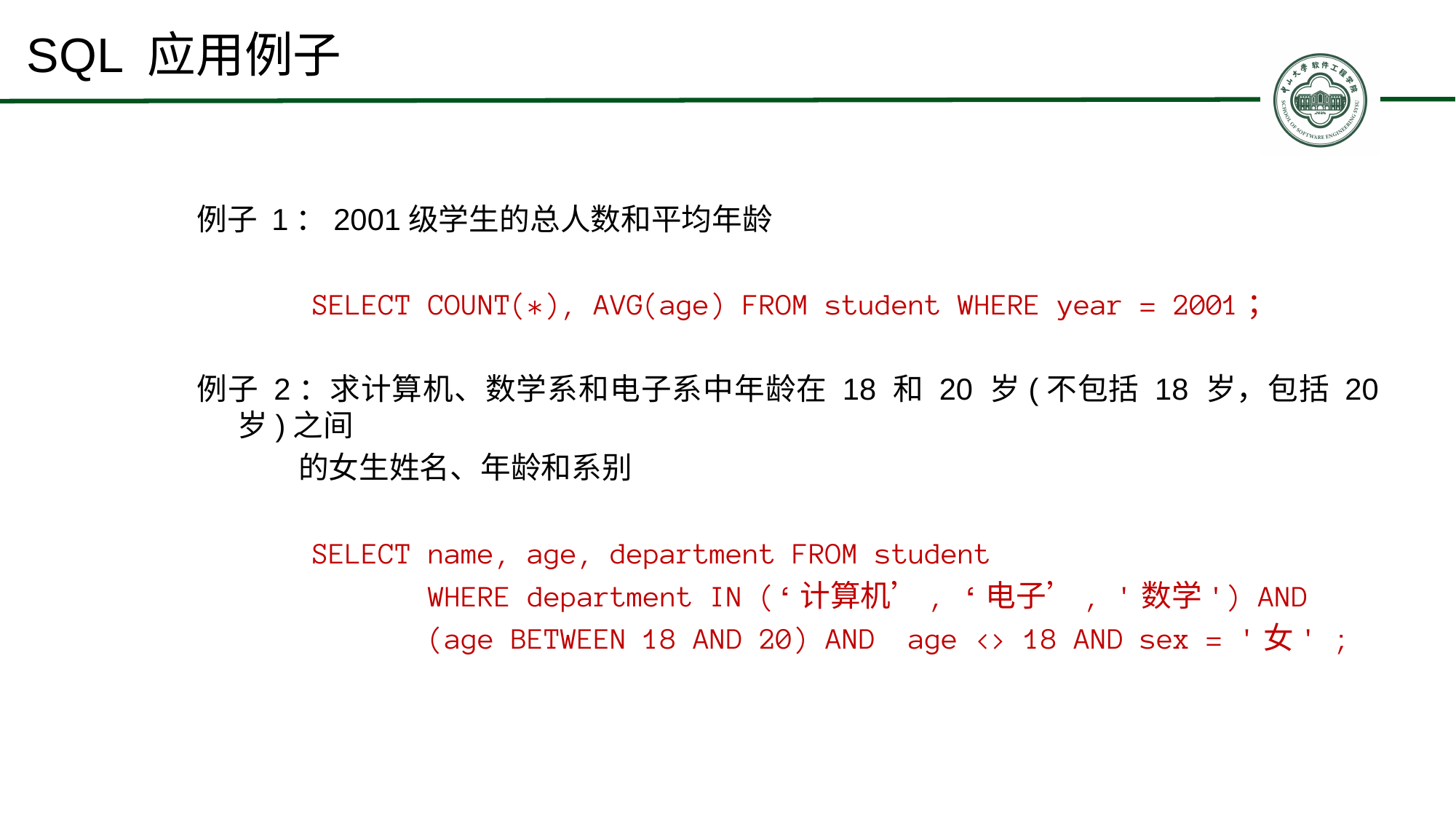

# SQL 应用例子
例子 1：2001级学生的总人数和平均年龄

       SELECT COUNT(*), AVG(age) FROM student WHERE year = 2001；

例子 2：求计算机、数学系和电子系中年龄在 18 和 20 岁(不包括 18 岁，包括 20 岁)之间
              的女生姓名、年龄和系别

       SELECT name, age, department FROM student
              WHERE department IN (‘计算机’, ‘电子’, '数学') AND
              (age BETWEEN 18 AND 20) AND  age <> 18 AND sex = '女' ;